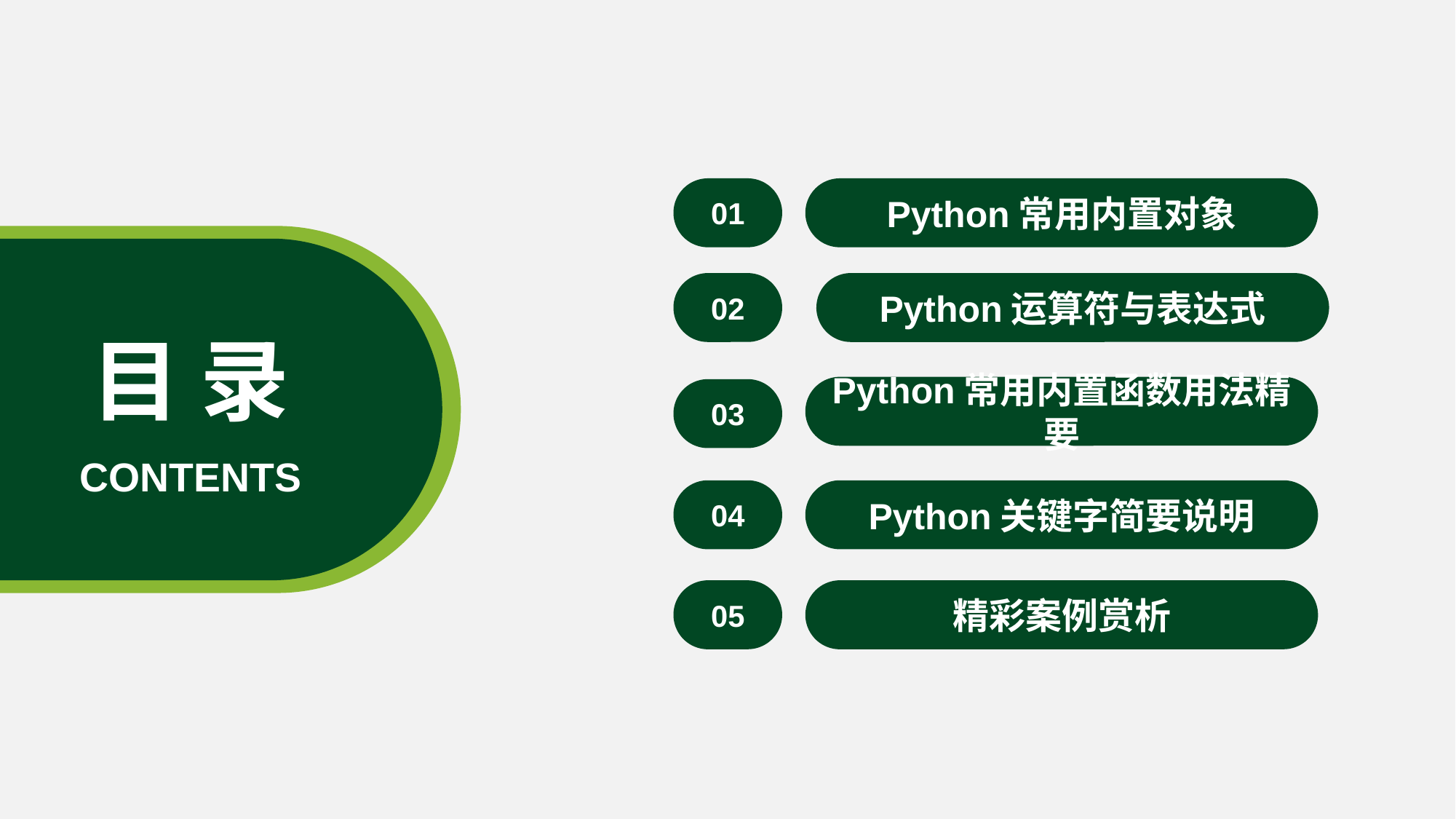

01
Python常用内置对象

02
Python运算符与表达式
目 录
Python常用内置函数用法精要
03
CONTENTS
04
Python关键字简要说明
05
精彩案例赏析